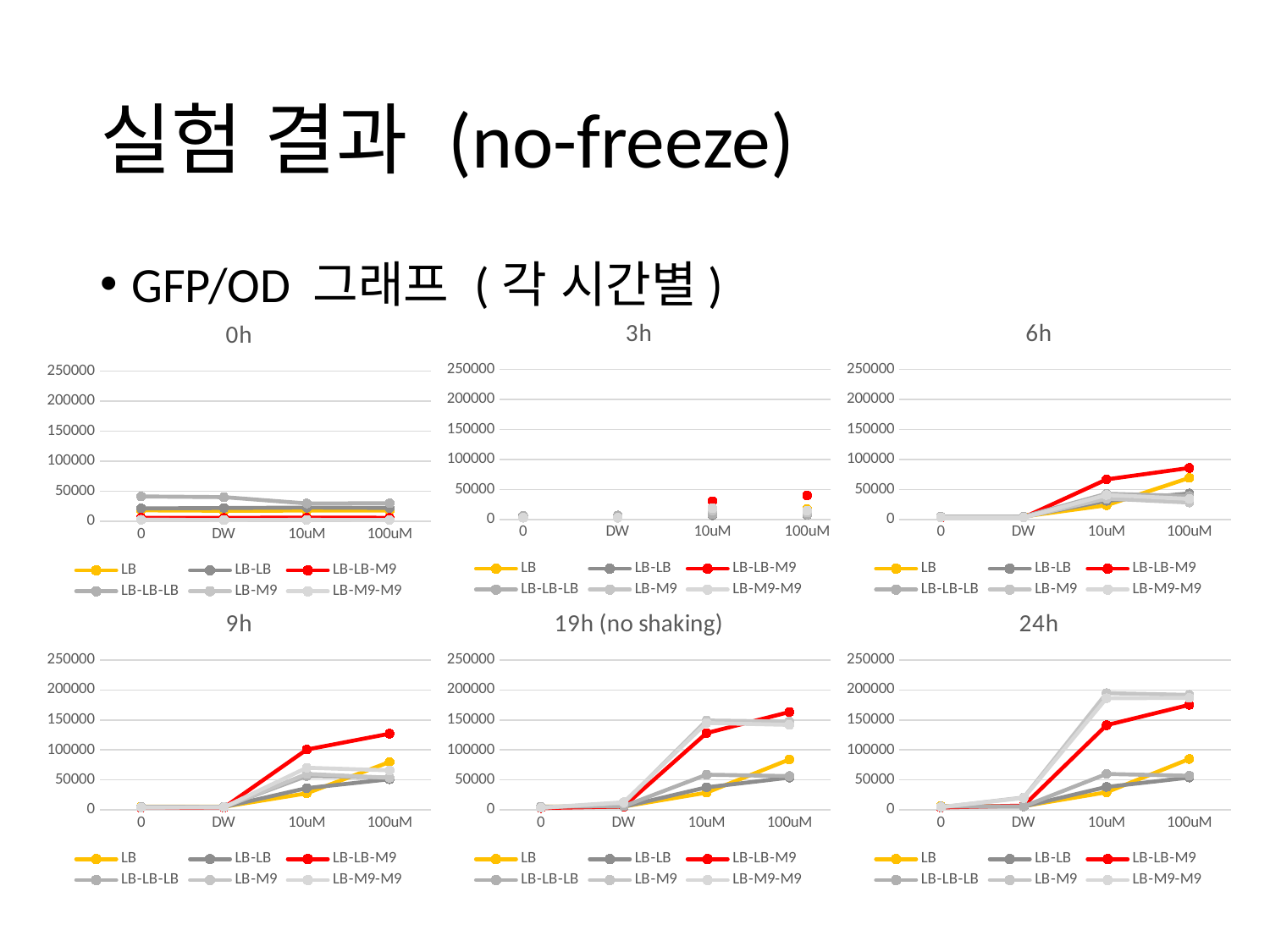

# 실험 결과 (no-freeze)
GFP/OD 그래프 (각 시간별)

### Chart: 3h

| Category | LB | LB-LB | LB-LB-M9 | LB-LB-LB | LB-M9 | LB-M9-M9 |
|---|---|---|---|---|---|---|
| 0 | 6362.470544629446 | 6330.2276084698315 | 3718.683984600885 | 6271.454291776006 | 3431.9299910372165 | 3101.353384166776 |
|  | None | None | None | None | None | None |
| DW | 6107.508722618384 | 5916.148914364763 | 3711.6026034049 | 6873.441676147187 | 3221.867464478417 | 2949.6157005819227 |
|  | None | None | None | None | None | None |
| 10uM | 7680.760986107313 | 7188.658539197593 | 30589.683481452084 | 9180.547657974987 | 15242.654608458983 | 19122.099585424778 |
|  | None | None | None | None | None | None |
| 100uM | 17506.28784710131 | 7762.5438079059695 | 40240.17424626677 | 8655.925810375196 | 11914.772271863985 | 15064.700652710406 |

### Chart: 6h

| Category | LB | LB-LB | LB-LB-M9 | LB-LB-LB | LB-M9 | LB-M9-M9 |
|---|---|---|---|---|---|---|
| 0 | 5078.99868928369 | 4867.892275406863 | 3374.966525221781 | 4855.52496283992 | 3903.9722752110206 | 3596.94899173583 |
| DW | 5214.4219565540525 | 4840.590624851124 | 3589.08837147834 | 5007.407835345926 | 3760.794370568306 | 3641.717086866719 |
| 10uM | 23869.343143339254 | 31284.789517165565 | 66972.85694161967 | 43104.27030312275 | 34875.81748202125 | 41056.10213183437 |
| 100uM | 69556.8734378498 | 43534.67046141547 | 86008.13693810371 | 39255.794711345574 | 28446.491330993234 | 34507.23951140958 |

### Chart: 0h

| Category | LB | LB-LB | LB-LB-M9 | LB-LB-LB | LB-M9 | LB-M9-M9 |
|---|---|---|---|---|---|---|
| 0 | 18216.59255808054 | 21441.53144241885 | 5824.080115478186 | 41352.49414464747 | 2361.7884140550227 | 2514.688860608509 |
| DW | 17515.665506582212 | 21988.496753985193 | 5656.119507342995 | 40136.930656256955 | 2246.788555136415 | 2088.276120023651 |
| 10uM | 17735.964775948258 | 22735.19284673791 | 6087.366049859855 | 29649.50807348189 | 2295.7346367166347 | 2344.9710742161237 |
| 100uM | 17775.568626566557 | 22064.169783940924 | 5805.25561361299 | 29902.62565269597 | 2195.408498030478 | 2036.503236586681 |

### Chart: 9h

| Category | LB | LB-LB | LB-LB-M9 | LB-LB-LB | LB-M9 | LB-M9-M9 |
|---|---|---|---|---|---|---|
| 0 | 5625.2136917427815 | 5147.5189443756935 | 3562.641310265889 | 5161.486892064278 | 4153.304953278222 | 4020.5629255821564 |
| DW | 5455.054424849799 | 5126.013204447315 | 4016.6174781540776 | 5388.021442366497 | 4610.335788679727 | 4525.083574832411 |
| 10uM | 27738.641950948033 | 36389.10083897304 | 100653.44591580155 | 56531.17061035346 | 60093.48430962011 | 70352.60847154477 |
| 100uM | 79954.2209499577 | 51198.652285959164 | 127126.1132588523 | 53971.80502300357 | 53746.615441666014 | 66052.12367222985 |

### Chart: 19h (no shaking)

| Category | LB | LB-LB | LB-LB-M9 | LB-LB-LB | LB-M9 | LB-M9-M9 |
|---|---|---|---|---|---|---|
| 0 | 5617.2892091337835 | 5286.335925388419 | 3322.822712848436 | 5590.8699291690555 | 3660.5079872148162 | 3784.810119961032 |
| DW | 5831.565857223448 | 5436.475698003085 | 5870.904308484388 | 6292.143747728891 | 11364.974581253926 | 12967.256050709415 |
| 10uM | 28817.519493078187 | 37779.36702004371 | 128222.18220575151 | 58756.920473889244 | 149052.29861786548 | 145013.55048703385 |
| 100uM | 84151.54613586885 | 53961.26149008097 | 163280.92799094558 | 56500.87551368341 | 147228.23941489658 | 141829.63722452646 |

### Chart: 24h

| Category | LB | LB-LB | LB-LB-M9 | LB-LB-LB | LB-M9 | LB-M9-M9 |
|---|---|---|---|---|---|---|
| 0 | 6530.381079109964 | 5823.084883115107 | 4265.214385932629 | 5868.526881287438 | 4640.885240139065 | 4946.326018688641 |
| DW | 6411.669404616518 | 5866.78460704174 | 7389.262603894343 | 6047.275893550838 | 20809.121972102897 | 20021.68546753928 |
| 10uM | 29466.14561532607 | 38441.899897593816 | 141367.47987818276 | 60073.718359223065 | 194704.3278625523 | 186233.87059159845 |
| 100uM | 84984.61841324263 | 54050.69249350073 | 175198.17093328125 | 56958.39882532926 | 191775.36027603952 | 186801.79595266498 |